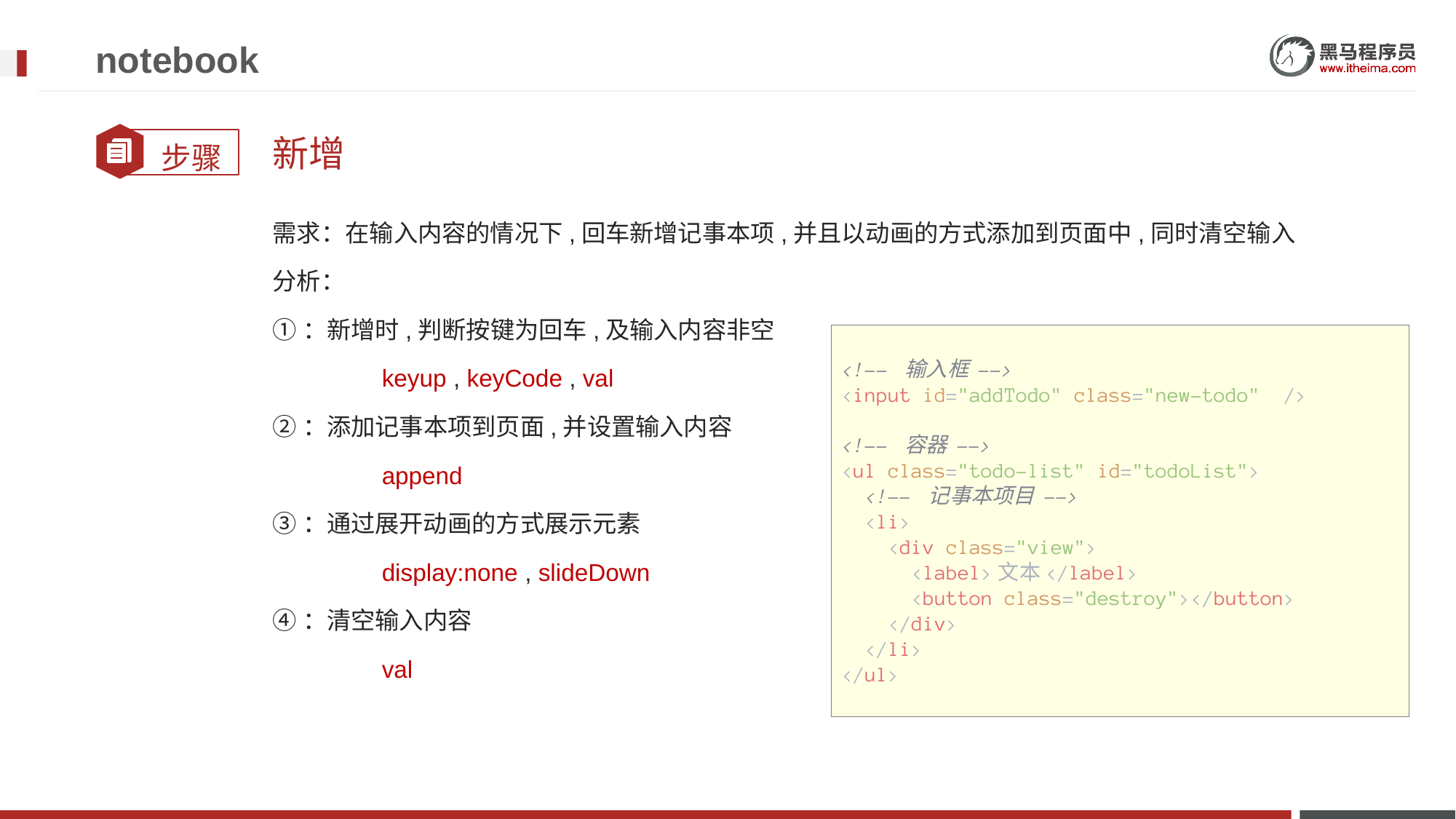

# notebook
新增
需求：在输入内容的情况下,回车新增记事本项,并且以动画的方式添加到页面中,同时清空输入
分析：
①：新增时,判断按键为回车,及输入内容非空
	keyup , keyCode , val
②：添加记事本项到页面,并设置输入内容
	append
③：通过展开动画的方式展示元素
	display:none , slideDown
④：清空输入内容
	val
<!-- 输入框 -->
<input id="addTodo" class="new-todo"  />
<!-- 容器 -->
<ul class="todo-list" id="todoList">
  <!-- 记事本项目 -->
  <li>
    <div class="view">
      <label>文本</label>
      <button class="destroy"></button>
    </div>
  </li>
</ul>